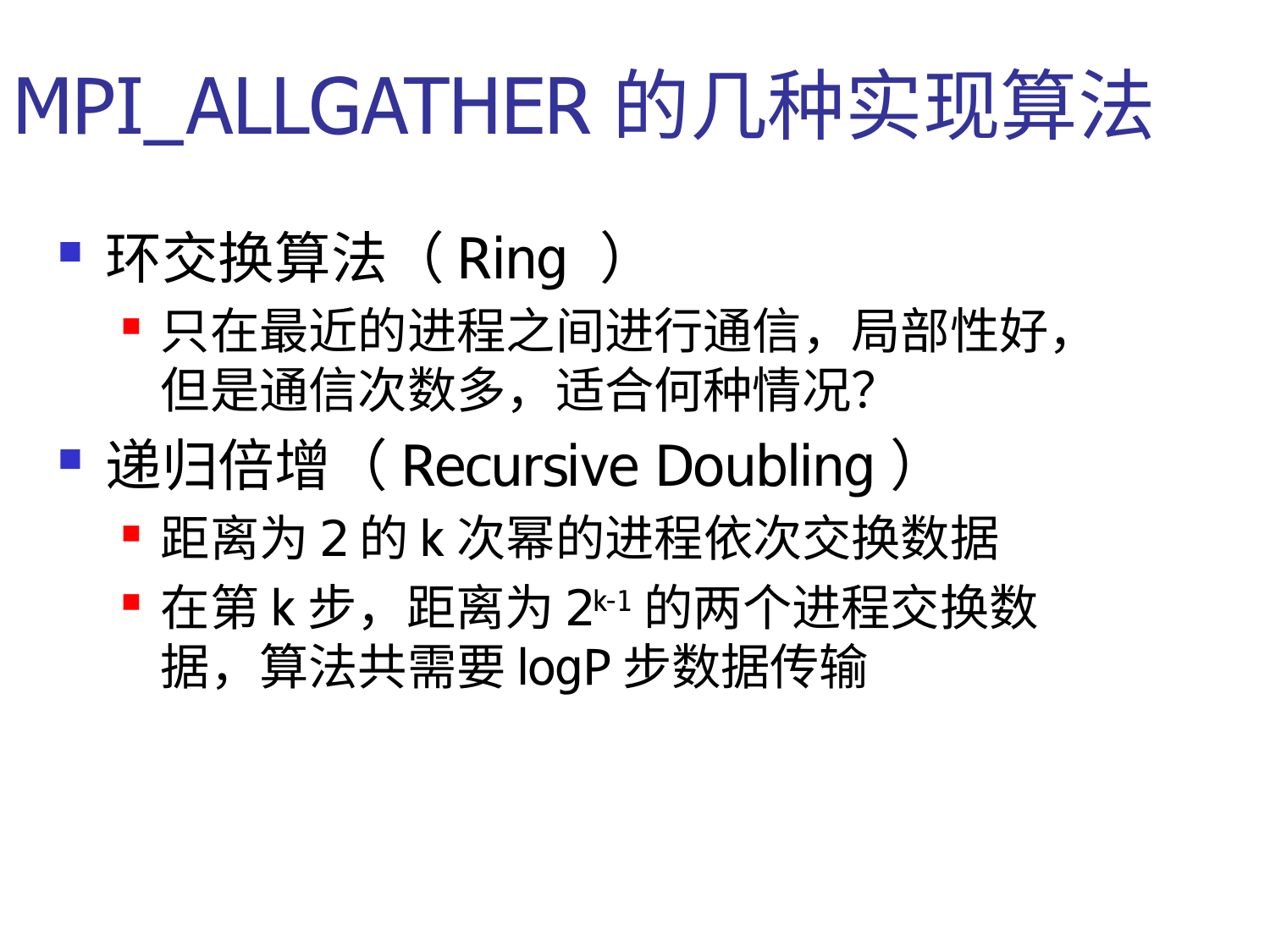

# MPI_ALLGATHER的几种实现算法
环交换算法（Ring ）
只在最近的进程之间进行通信，局部性好，但是通信次数多，适合何种情况？
递归倍增（Recursive Doubling）
距离为2的k次幂的进程依次交换数据
在第k步，距离为2k-1的两个进程交换数据，算法共需要logP步数据传输